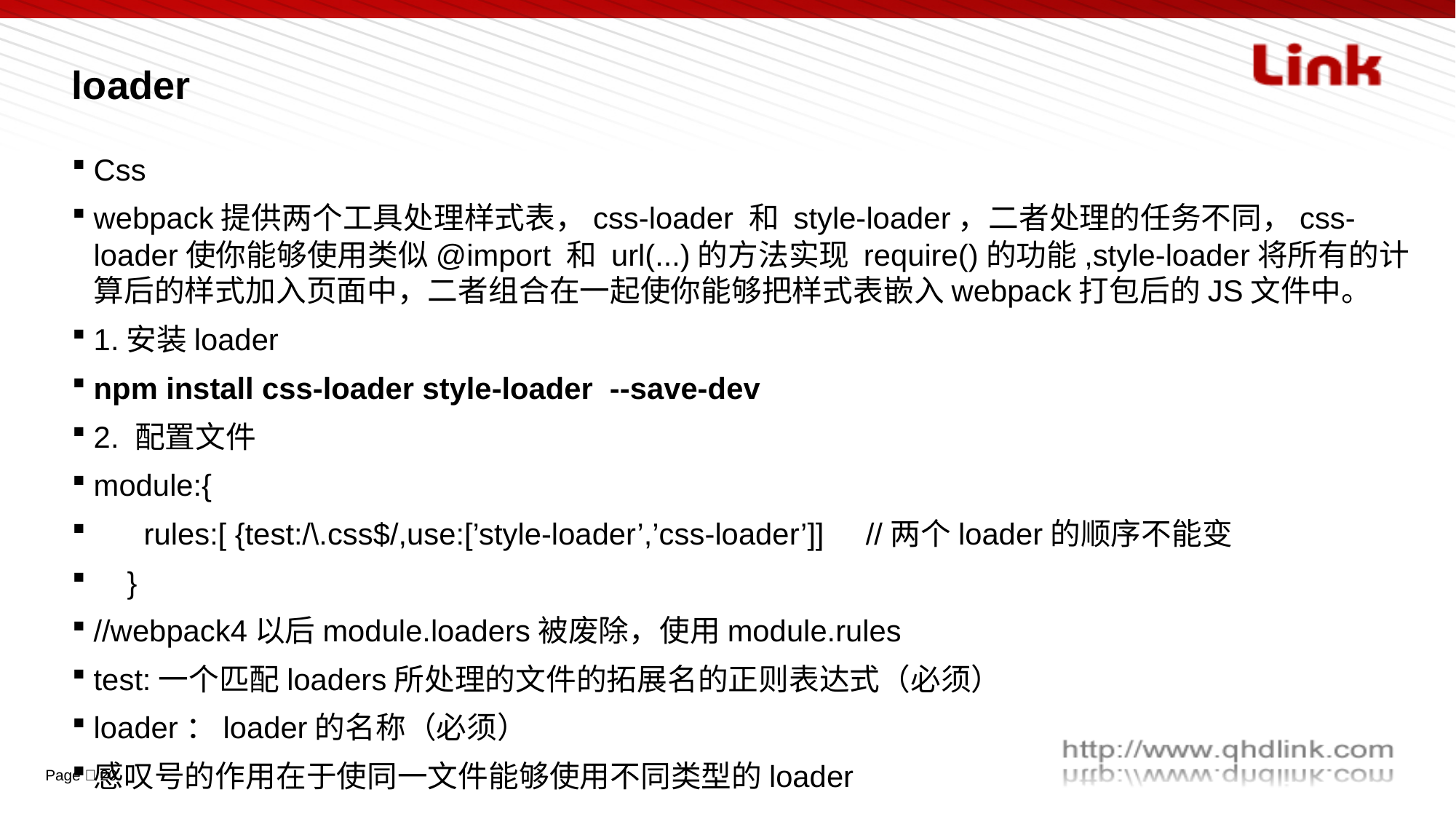

# loader
Css
webpack提供两个工具处理样式表，css-loader 和 style-loader，二者处理的任务不同，css-loader使你能够使用类似@import 和 url(...)的方法实现 require()的功能,style-loader将所有的计算后的样式加入页面中，二者组合在一起使你能够把样式表嵌入webpack打包后的JS文件中。
1.安装loader
npm install css-loader style-loader  --save-dev
2. 配置文件
module:{
      rules:[ {test:/\.css$/,use:[’style-loader’,’css-loader’]]     //两个loader的顺序不能变
    }
//webpack4以后module.loaders被废除，使用module.rules
test:一个匹配loaders所处理的文件的拓展名的正则表达式（必须）
loader：loader的名称（必须）
感叹号的作用在于使同一文件能够使用不同类型的loader